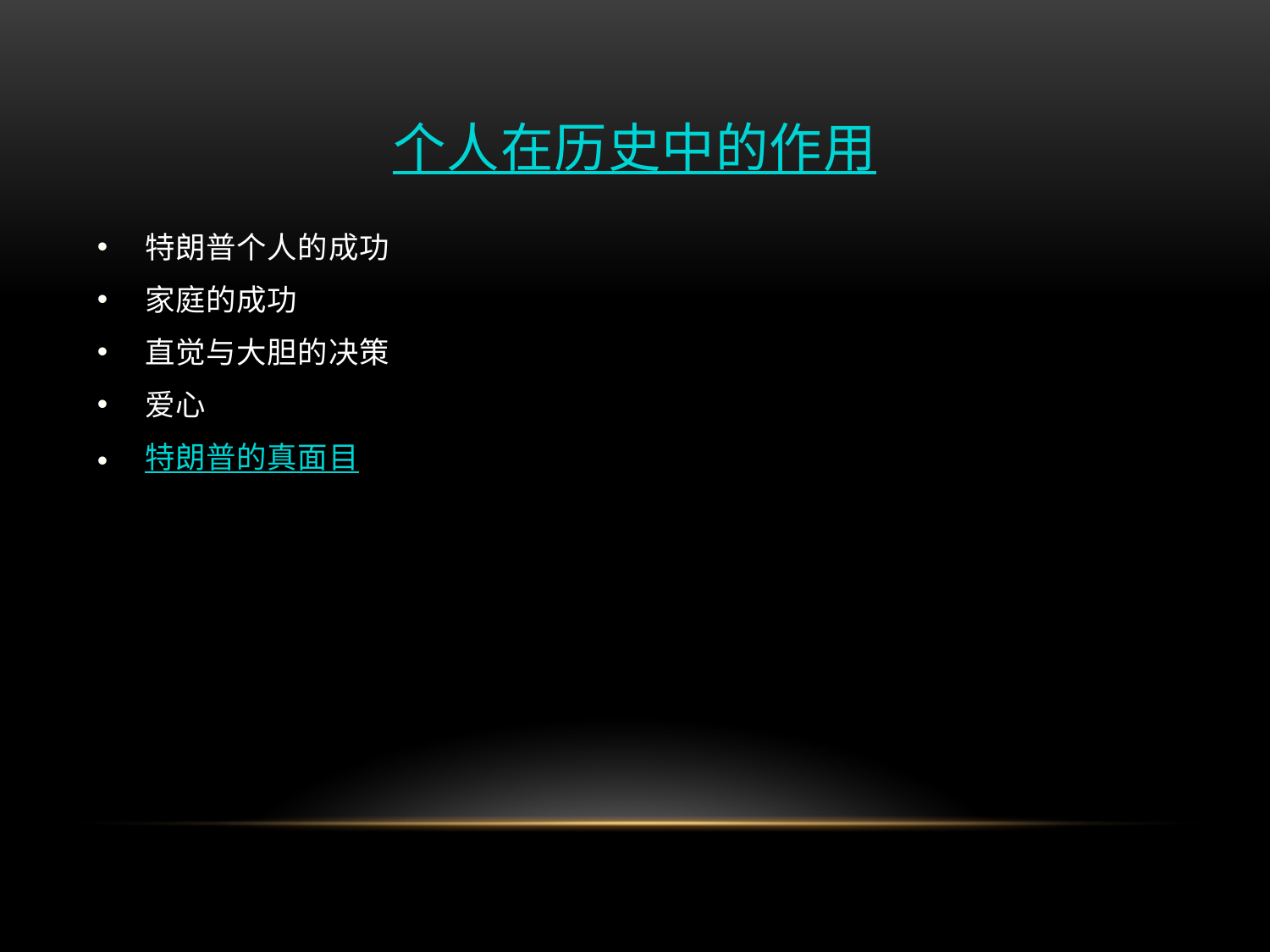

# 个人在历史中的作用
特朗普个人的成功
家庭的成功
直觉与大胆的决策
爱心
特朗普的真面目